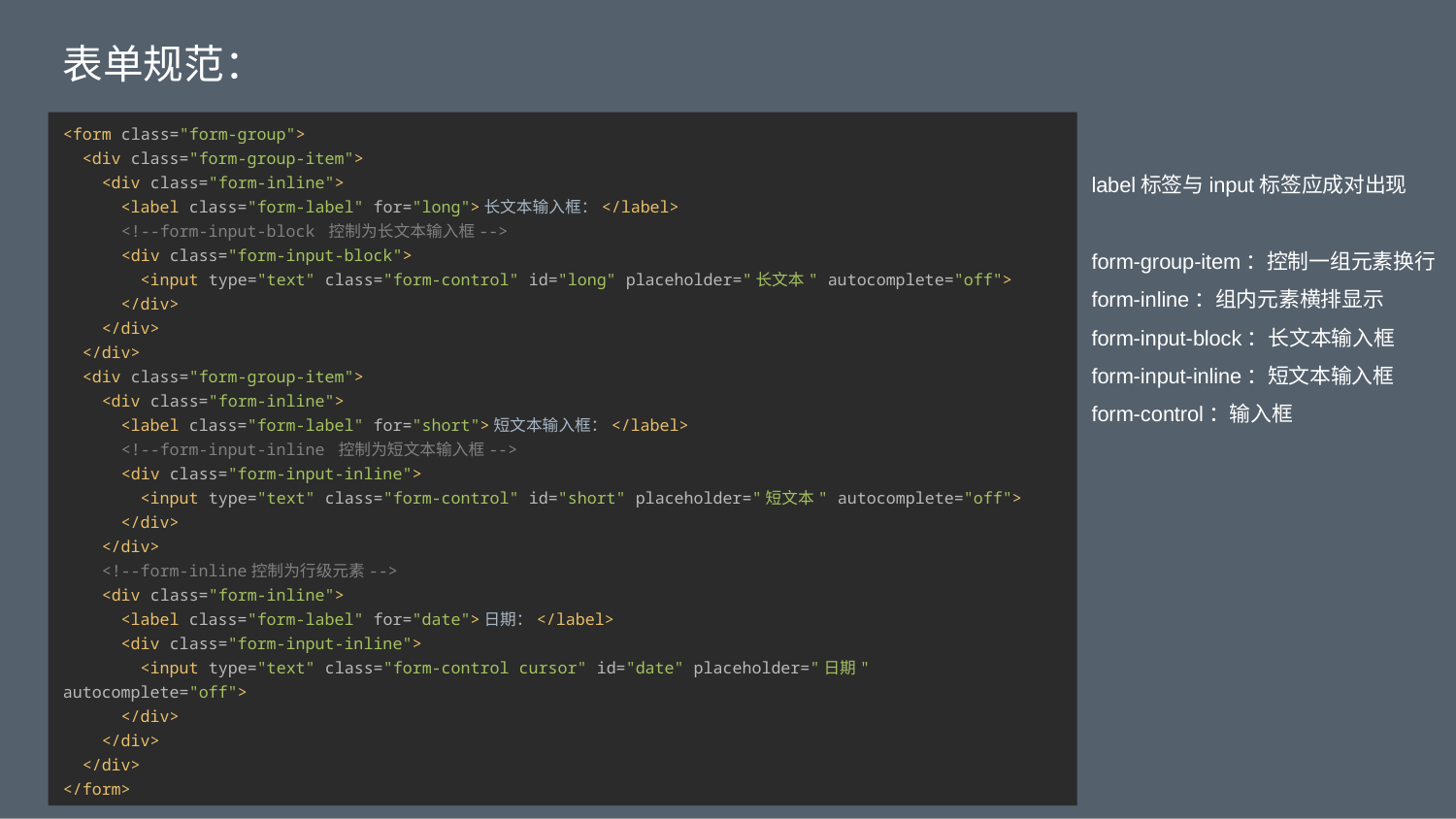

表单规范：
<form class="form-group">
  <div class="form-group-item">
    <div class="form-inline">
      <label class="form-label" for="long">长文本输入框：</label>
      <!--form-input-block 控制为长文本输入框-->
      <div class="form-input-block">
        <input type="text" class="form-control" id="long" placeholder="长文本" autocomplete="off">
      </div>
    </div>
  </div>
  <div class="form-group-item">
    <div class="form-inline">
      <label class="form-label" for="short">短文本输入框：</label>
      <!--form-input-inline 控制为短文本输入框-->
      <div class="form-input-inline">
        <input type="text" class="form-control" id="short" placeholder="短文本" autocomplete="off">
      </div>
    </div>
    <!--form-inline控制为行级元素-->
    <div class="form-inline">
      <label class="form-label" for="date">日期：</label>
      <div class="form-input-inline">
        <input type="text" class="form-control cursor" id="date" placeholder="日期" autocomplete="off">
      </div>
    </div>
  </div>
</form>
label标签与input标签应成对出现
form-group-item：控制一组元素换行
form-inline：组内元素横排显示
form-input-block：长文本输入框
form-input-inline：短文本输入框
form-control：输入框